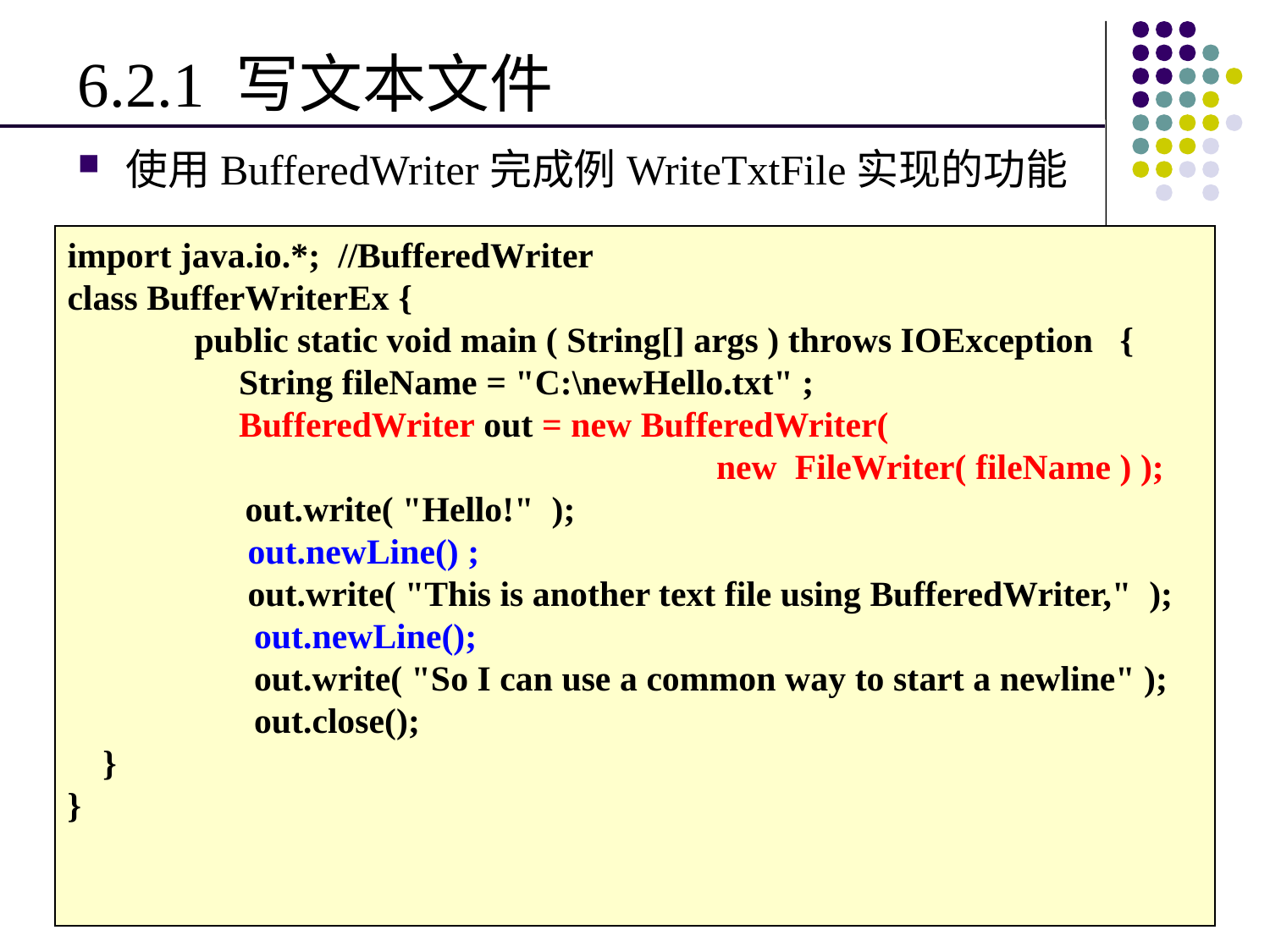

# 6.2.1 写文本文件
使用BufferedWriter完成例WriteTxtFile实现的功能
import java.io.*;  //BufferedWriter
class BufferWriterEx {
	public static void main ( String[] args ) throws IOException   {
	     String fileName = "C:\newHello.txt" ;
	     BufferedWriter out = new BufferedWriter(
                                                                         new  FileWriter( fileName ) );
                    out.write( "Hello!"  );
    	      out.newLine() ;
 	      out.write( "This is another text file using BufferedWriter,"  );
                     out.newLine();
                     out.write( "So I can use a common way to start a newline" );
                     out.close();
    }
}